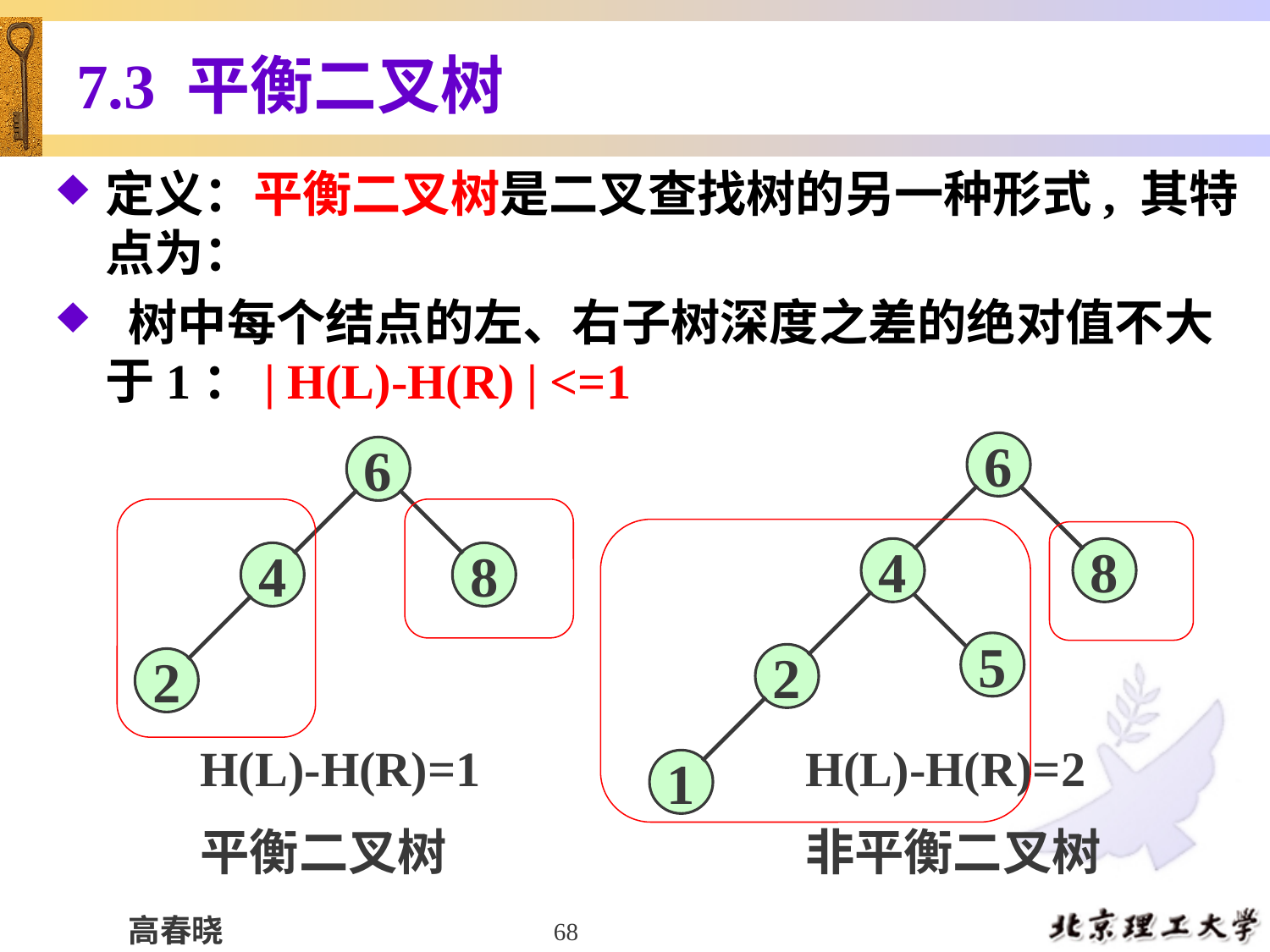

# 7.3 平衡二叉树
定义：平衡二叉树是二叉查找树的另一种形式, 其特点为：
 树中每个结点的左、右子树深度之差的绝对值不大于1：| H(L)-H(R) | <=1
6

4
8

5
2

1

6

4
8

2

H(L)-H(R)=1
平衡二叉树
H(L)-H(R)=2
非平衡二叉树
68